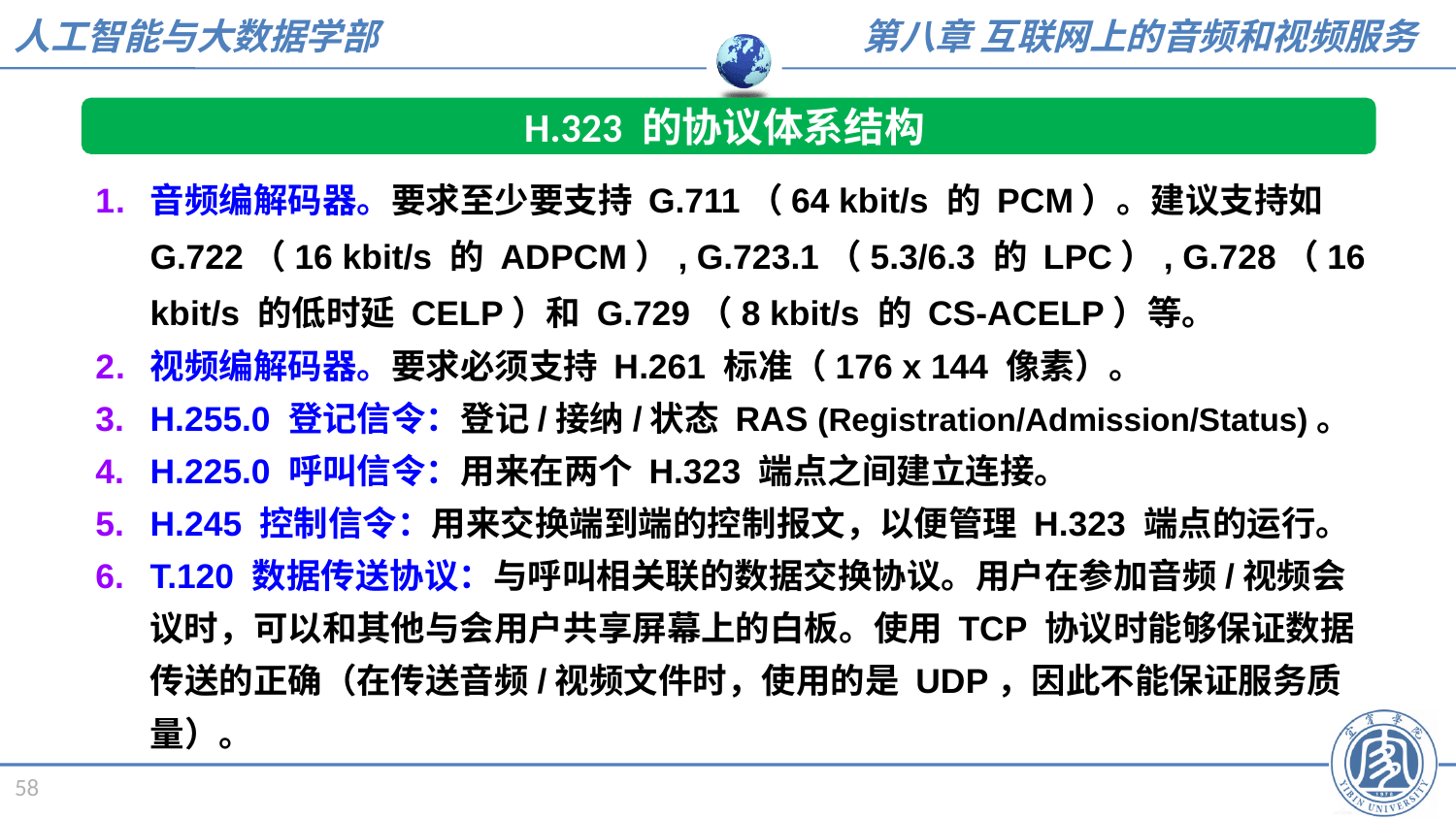

H.323 的协议体系结构

音频编解码器。要求至少要支持 G.711（64 kbit/s 的 PCM）。建议支持如 G.722（16 kbit/s 的 ADPCM）, G.723.1（5.3/6.3 的 LPC）, G.728（16 kbit/s 的低时延 CELP）和 G.729（8 kbit/s 的 CS-ACELP）等。
视频编解码器。要求必须支持 H.261 标准（176 x 144 像素）。
H.255.0 登记信令：登记/接纳/状态 RAS (Registration/Admission/Status)。
H.225.0 呼叫信令：用来在两个 H.323 端点之间建立连接。
H.245 控制信令：用来交换端到端的控制报文，以便管理 H.323 端点的运行。
T.120 数据传送协议：与呼叫相关联的数据交换协议。用户在参加音频/视频会议时，可以和其他与会用户共享屏幕上的白板。使用 TCP 协议时能够保证数据传送的正确（在传送音频/视频文件时，使用的是 UDP，因此不能保证服务质量）。
58